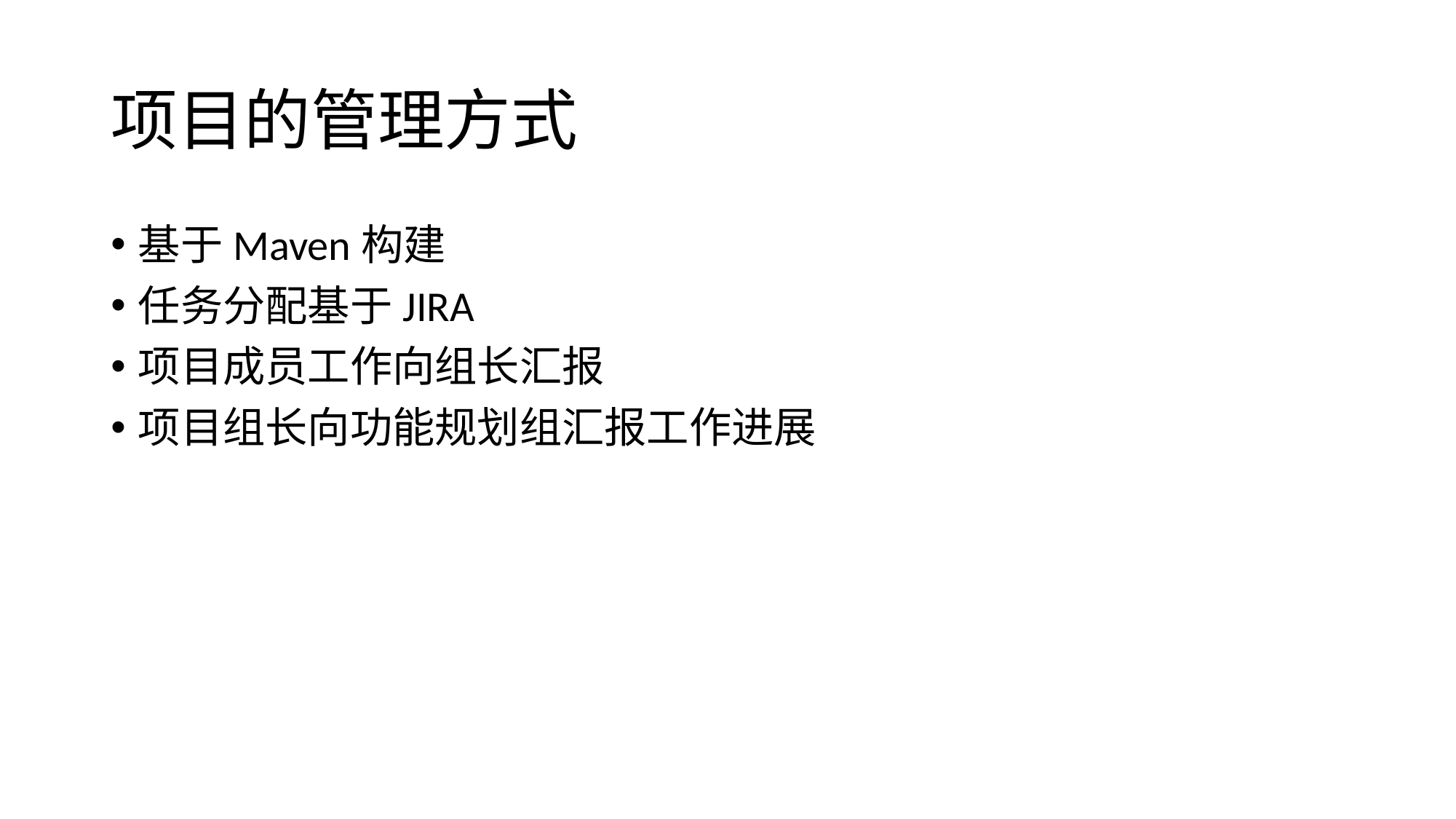

# 项目的管理方式
基于Maven构建
任务分配基于JIRA
项目成员工作向组长汇报
项目组长向功能规划组汇报工作进展